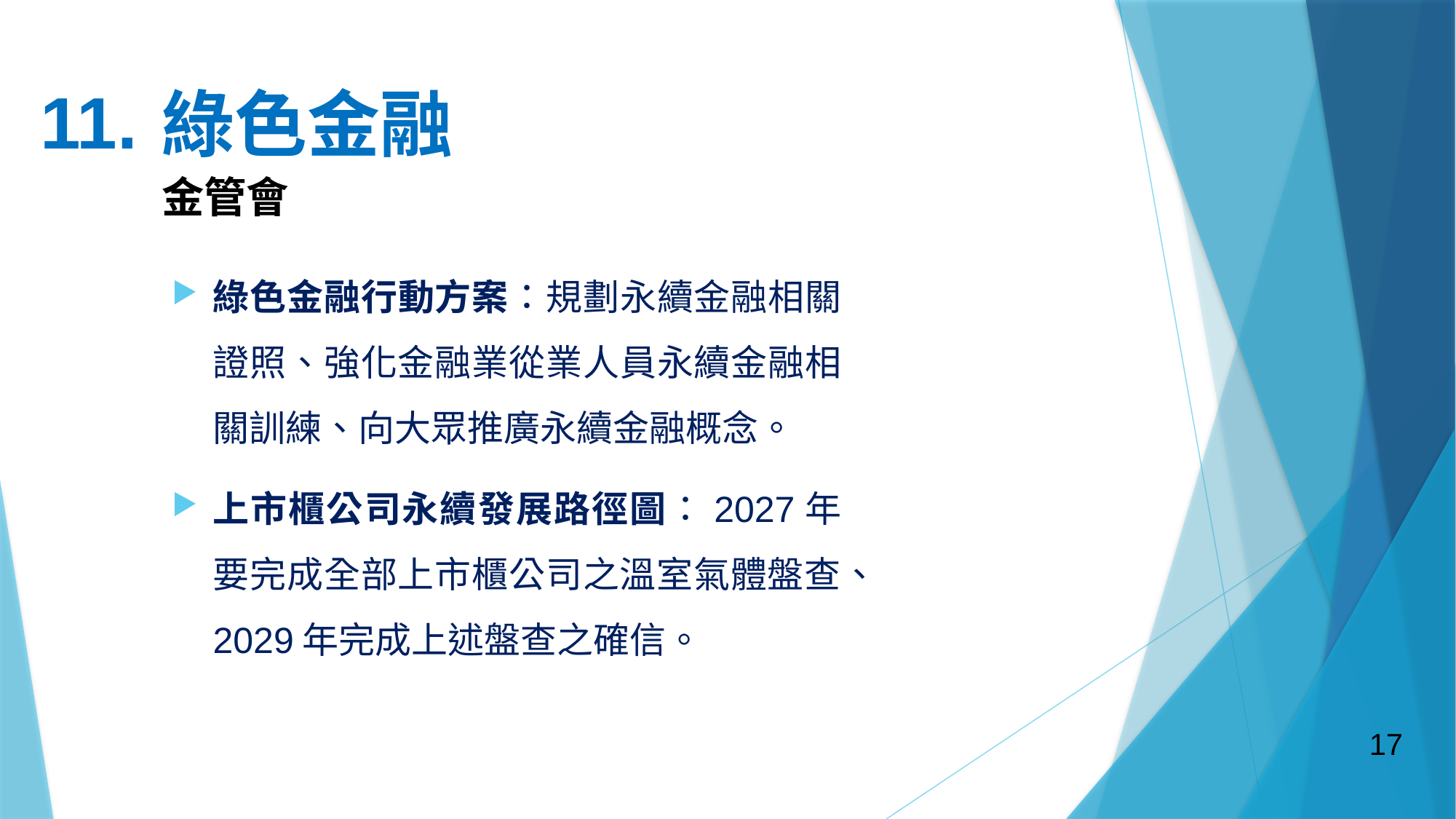

11.
# 綠色金融
金管會
綠色金融行動方案：規劃永續金融相關證照、強化金融業從業人員永續金融相關訓練、向大眾推廣永續金融概念。
上市櫃公司永續發展路徑圖：2027年要完成全部上市櫃公司之溫室氣體盤查、2029年完成上述盤查之確信。
17